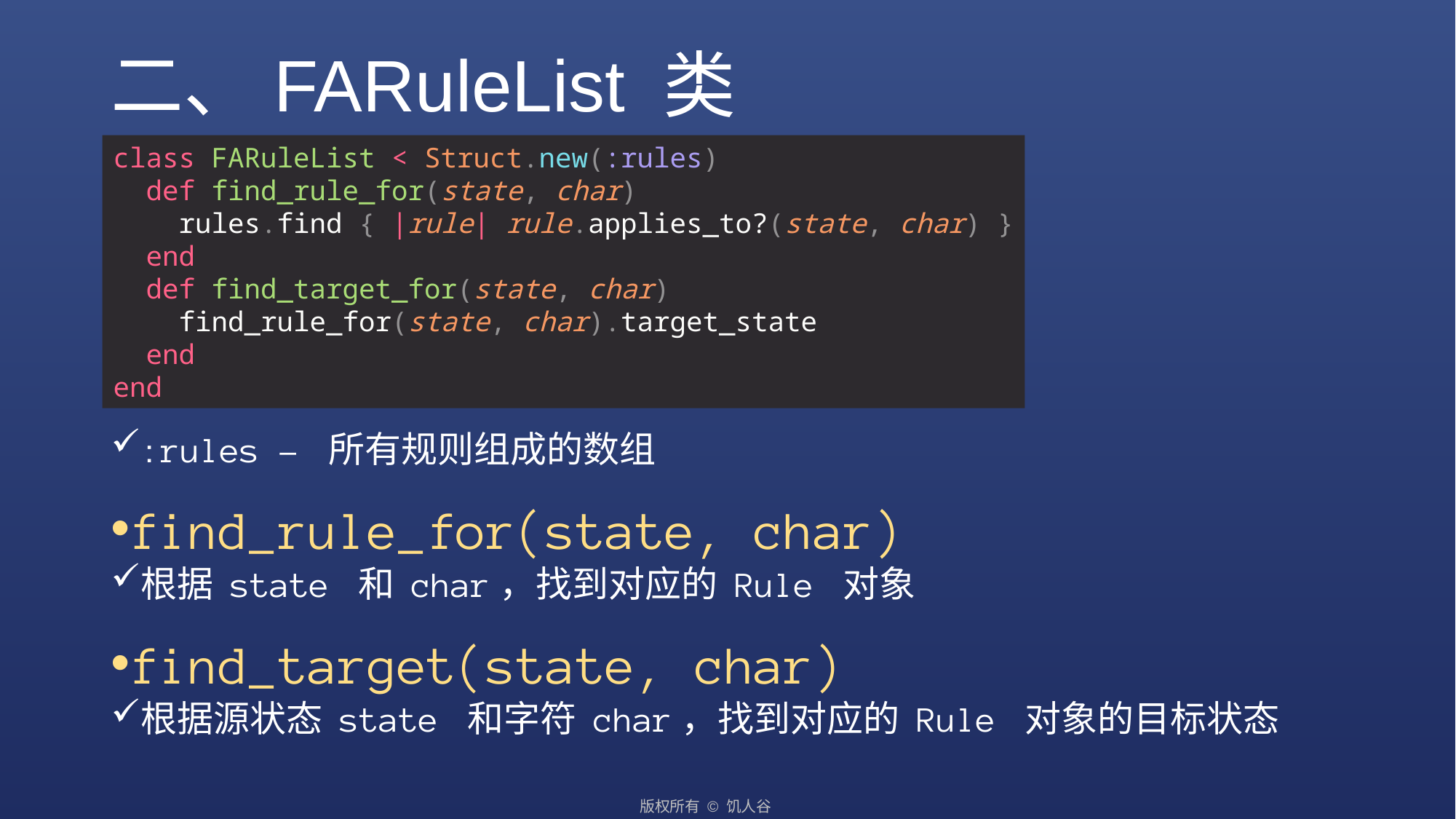

# 二、FARuleList 类
class FARuleList < Struct.new(:rules)
  def find_rule_for(state, char)
    rules.find { |rule| rule.applies_to?(state, char) }
  end
  def find_target_for(state, char)
    find_rule_for(state, char).target_state
  end
end
:rules - 所有规则组成的数组
find_rule_for(state, char)
根据 state 和 char，找到对应的 Rule 对象
find_target(state, char)
根据源状态 state 和字符 char，找到对应的 Rule 对象的目标状态